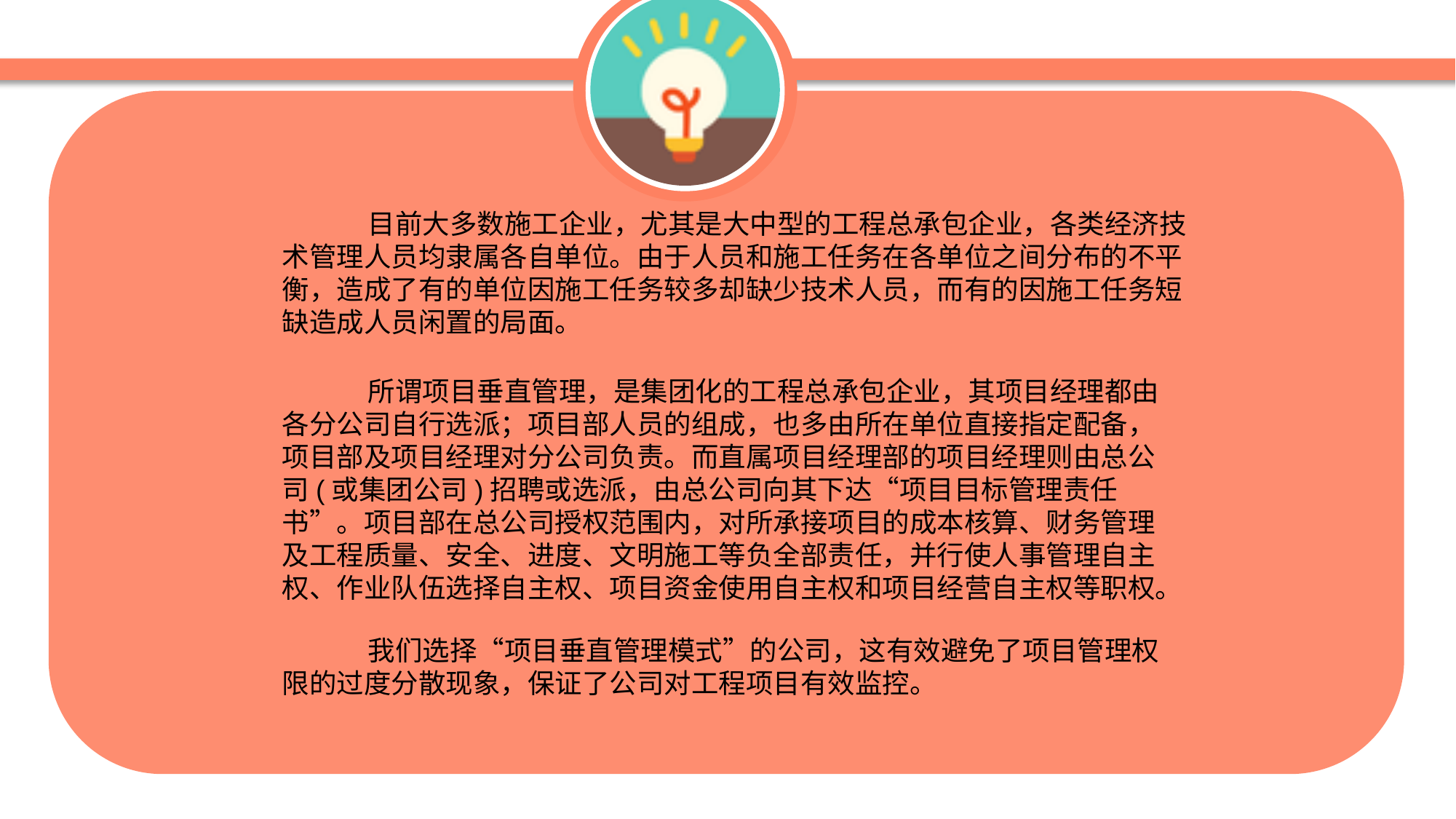

目前大多数施工企业，尤其是大中型的工程总承包企业，各类经济技术管理人员均隶属各自单位。由于人员和施工任务在各单位之间分布的不平衡，造成了有的单位因施工任务较多却缺少技术人员，而有的因施工任务短缺造成人员闲置的局面。

所谓项目垂直管理，是集团化的工程总承包企业，其项目经理都由各分公司自行选派；项目部人员的组成，也多由所在单位直接指定配备，项目部及项目经理对分公司负责。而直属项目经理部的项目经理则由总公司(或集团公司)招聘或选派，由总公司向其下达“项目目标管理责任书”。项目部在总公司授权范围内，对所承接项目的成本核算、财务管理及工程质量、安全、进度、文明施工等负全部责任，并行使人事管理自主权、作业队伍选择自主权、项目资金使用自主权和项目经营自主权等职权。

我们选择“项目垂直管理模式”的公司，这有效避免了项目管理权限的过度分散现象，保证了公司对工程项目有效监控。